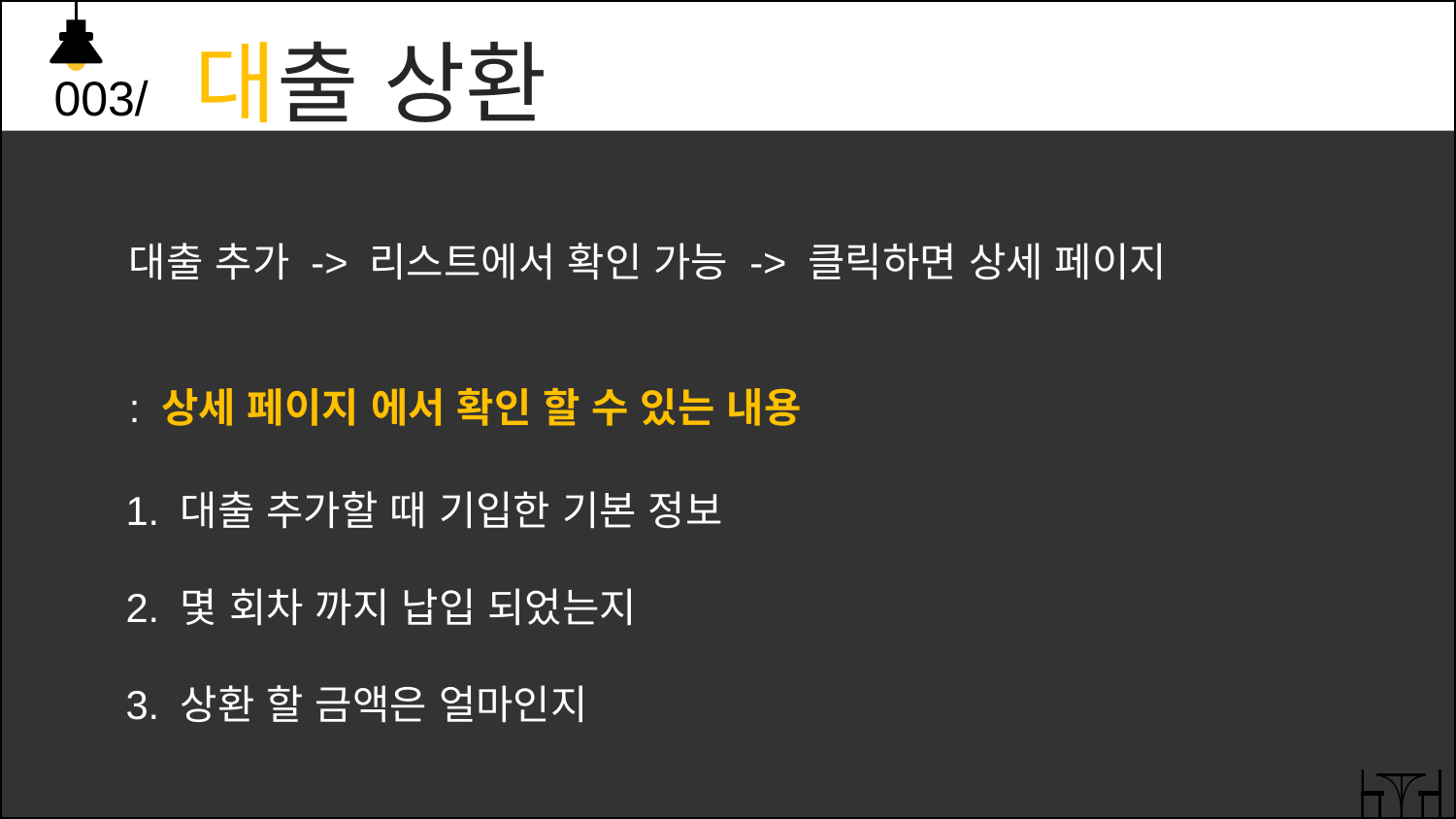

003/ 대출 상환

대출 추가 -> 리스트에서 확인 가능 -> 클릭하면 상세 페이지

: 상세 페이지 에서 확인 할 수 있는 내용
1. 대출 추가할 때 기입한 기본 정보

2. 몇 회차 까지 납입 되었는지

3. 상환 할 금액은 얼마인지